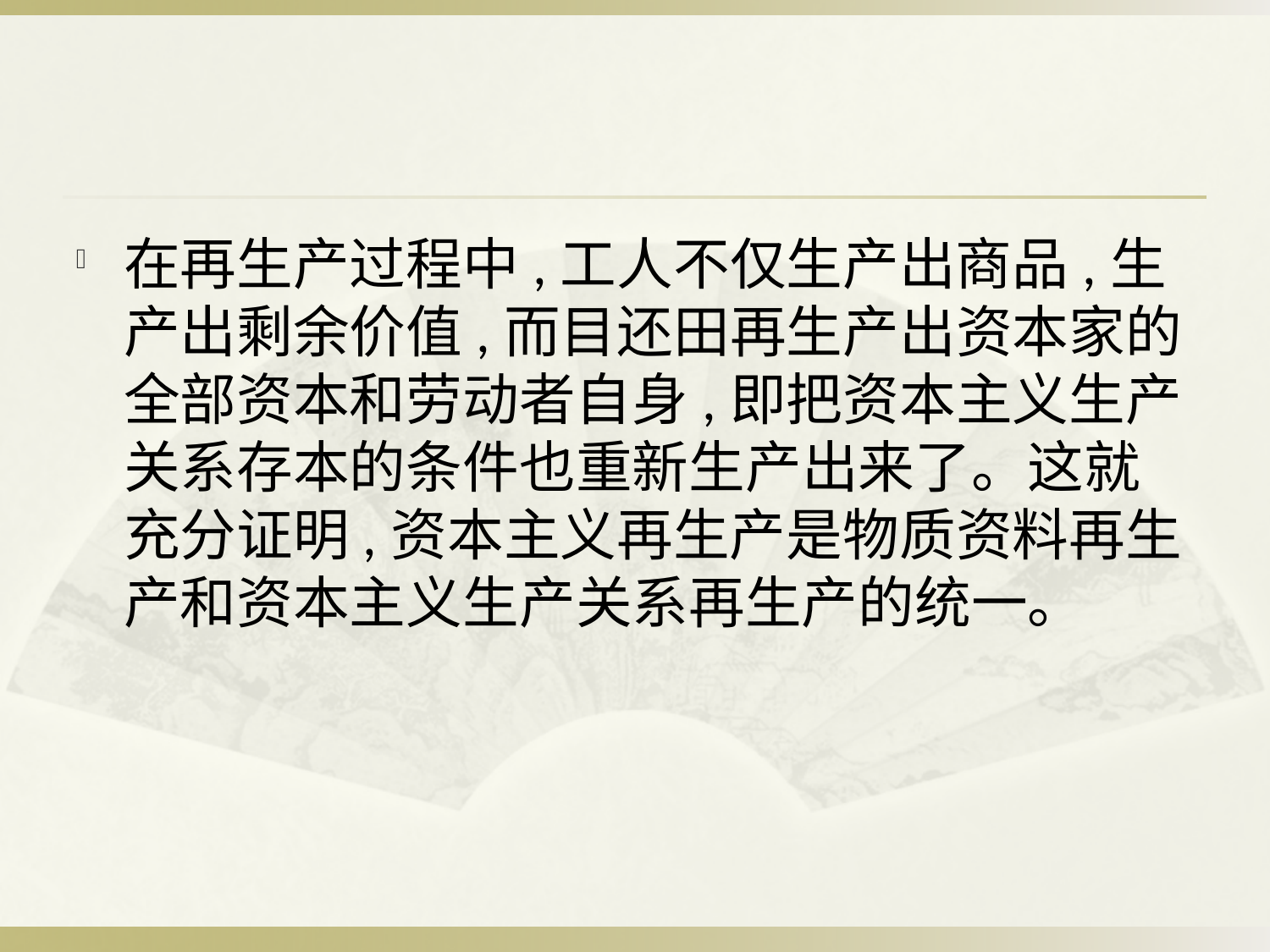

#
在再生产过程中,工人不仅生产出商品,生产出剩余价值,而目还田再生产出资本家的全部资本和劳动者自身,即把资本主义生产关系存本的条件也重新生产出来了。这就充分证明,资本主义再生产是物质资料再生产和资本主义生产关系再生产的统一。